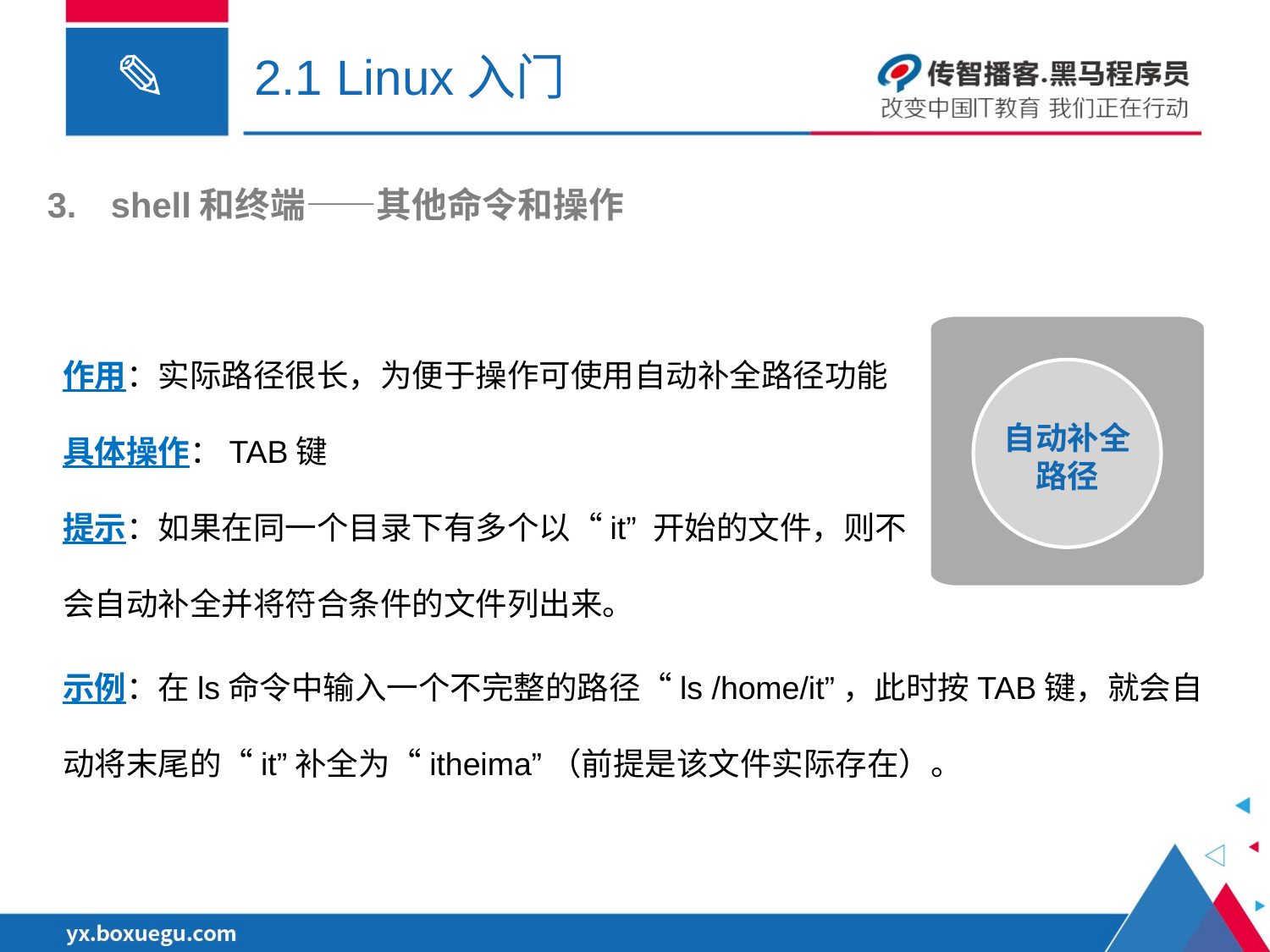

# 2.1 Linux入门
shell和终端——其他命令和操作
作用：实际路径很长，为便于操作可使用自动补全路径功能
具体操作：TAB键
提示：如果在同一个目录下有多个以“it” 开始的文件，则不会自动补全并将符合条件的文件列出来。

自动补全
路径
示例：在ls命令中输入一个不完整的路径“ls /home/it”，此时按TAB键，就会自动将末尾的“it”补全为“itheima”（前提是该文件实际存在）。